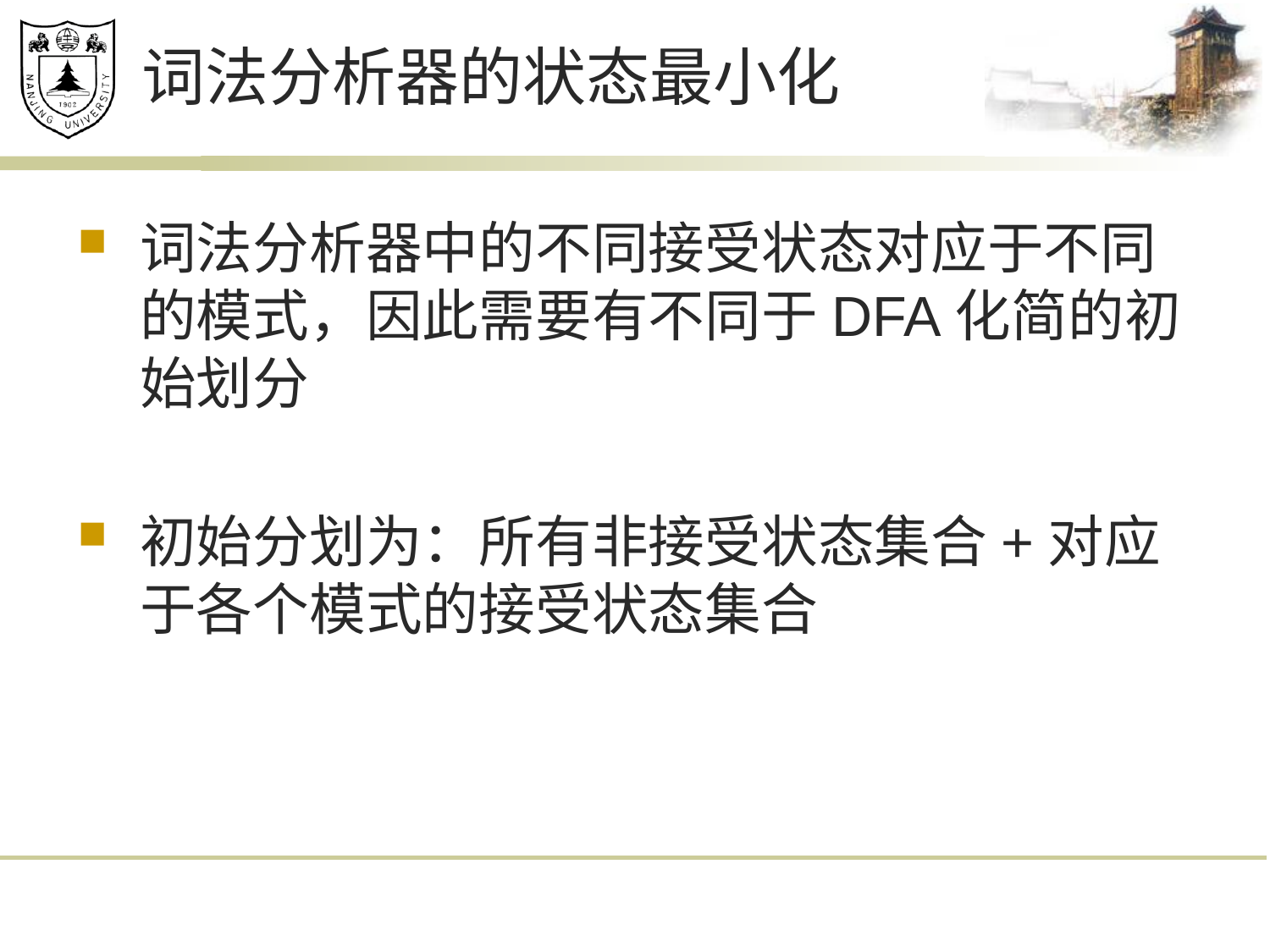

# 词法分析器的状态最小化
词法分析器中的不同接受状态对应于不同的模式，因此需要有不同于DFA化简的初始划分

初始分划为：所有非接受状态集合+对应于各个模式的接受状态集合